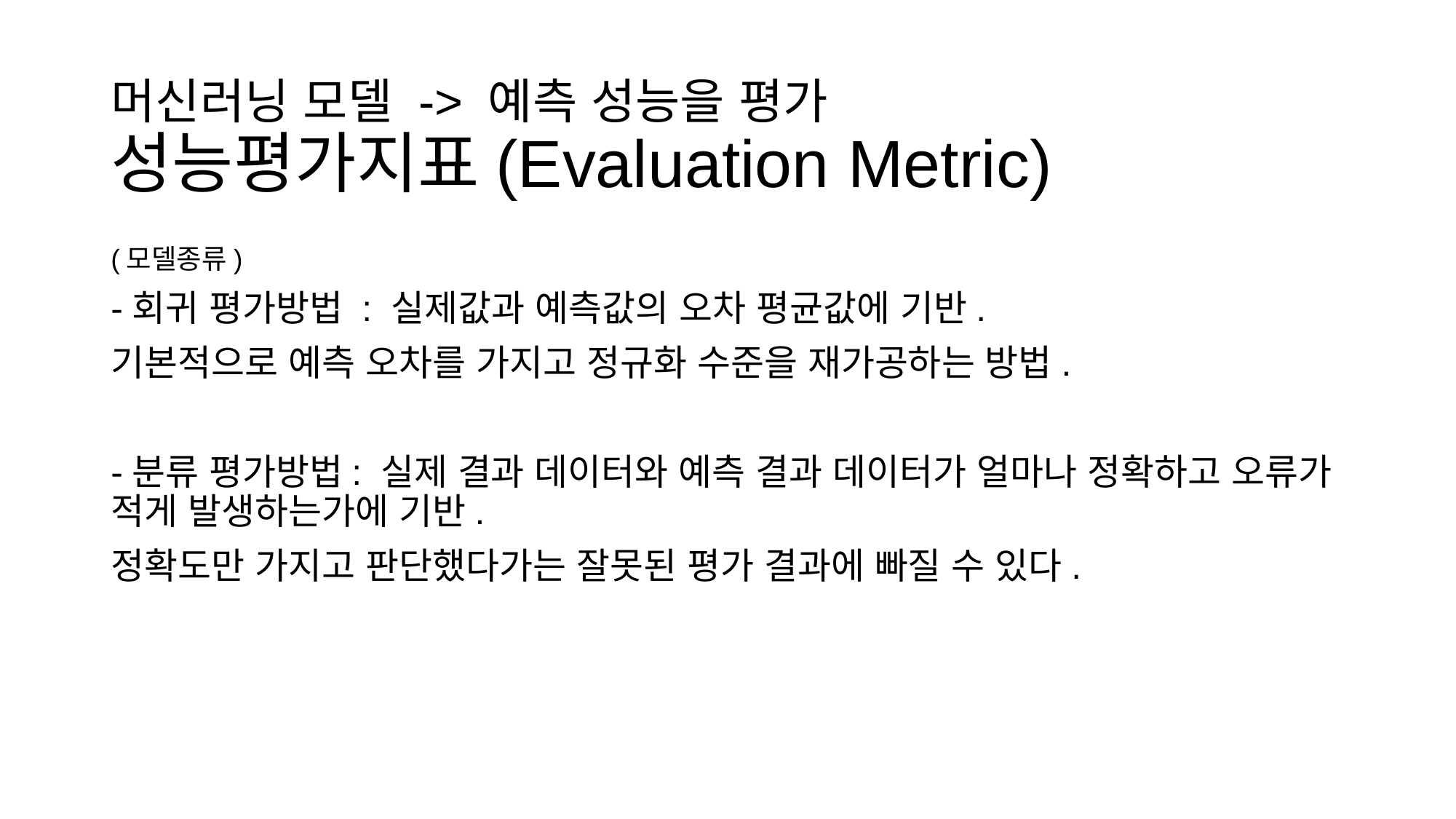

# 머신러닝 모델 -> 예측 성능을 평가 성능평가지표(Evaluation Metric)
(모델종류)
-회귀 평가방법 : 실제값과 예측값의 오차 평균값에 기반.
기본적으로 예측 오차를 가지고 정규화 수준을 재가공하는 방법.

-분류 평가방법: 실제 결과 데이터와 예측 결과 데이터가 얼마나 정확하고 오류가 적게 발생하는가에 기반.
정확도만 가지고 판단했다가는 잘못된 평가 결과에 빠질 수 있다.